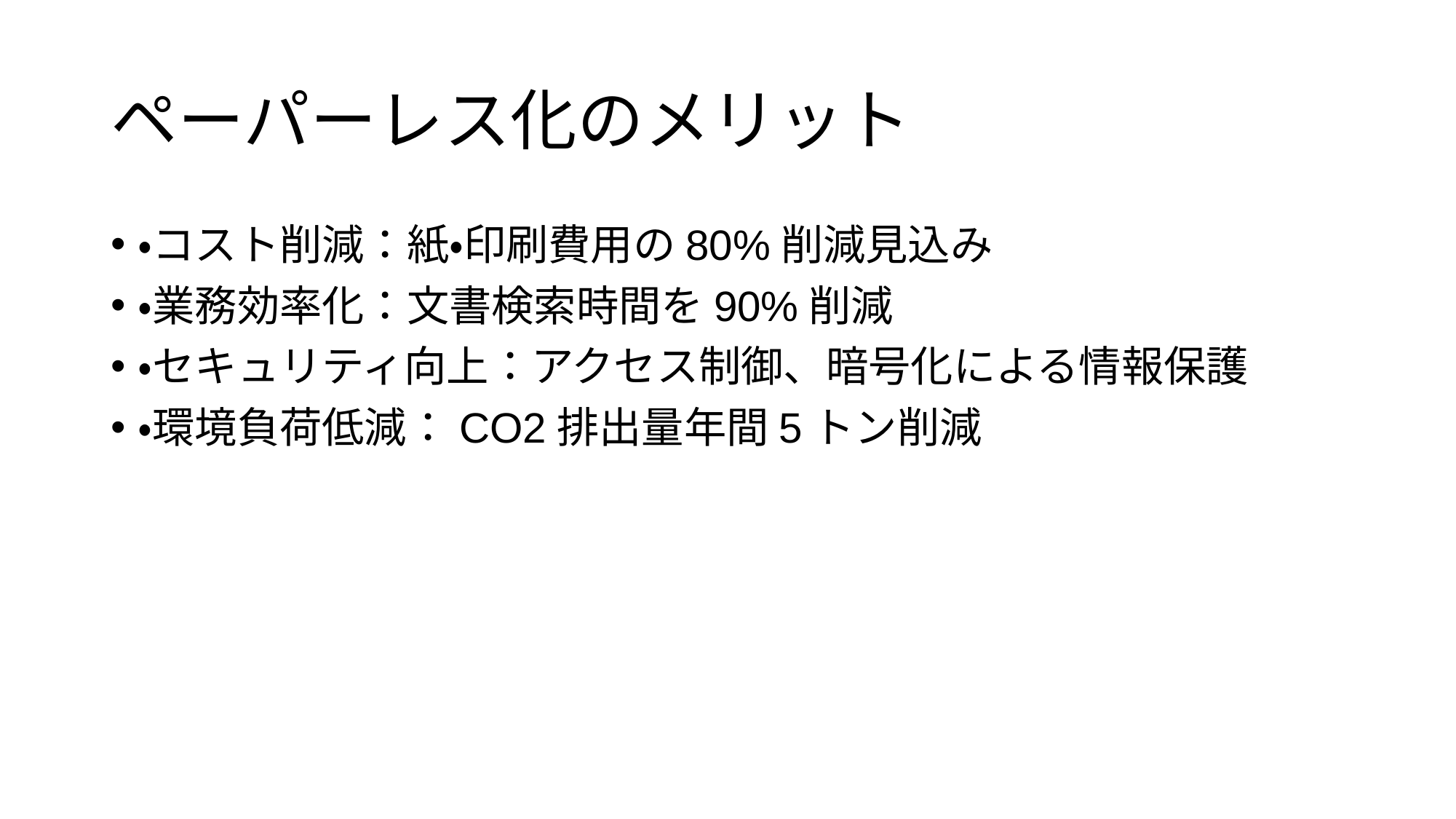

# ペーパーレス化のメリット
・コスト削減：紙・印刷費用の80%削減見込み
・業務効率化：文書検索時間を90%削減
・セキュリティ向上：アクセス制御、暗号化による情報保護
・環境負荷低減：CO2排出量年間5トン削減